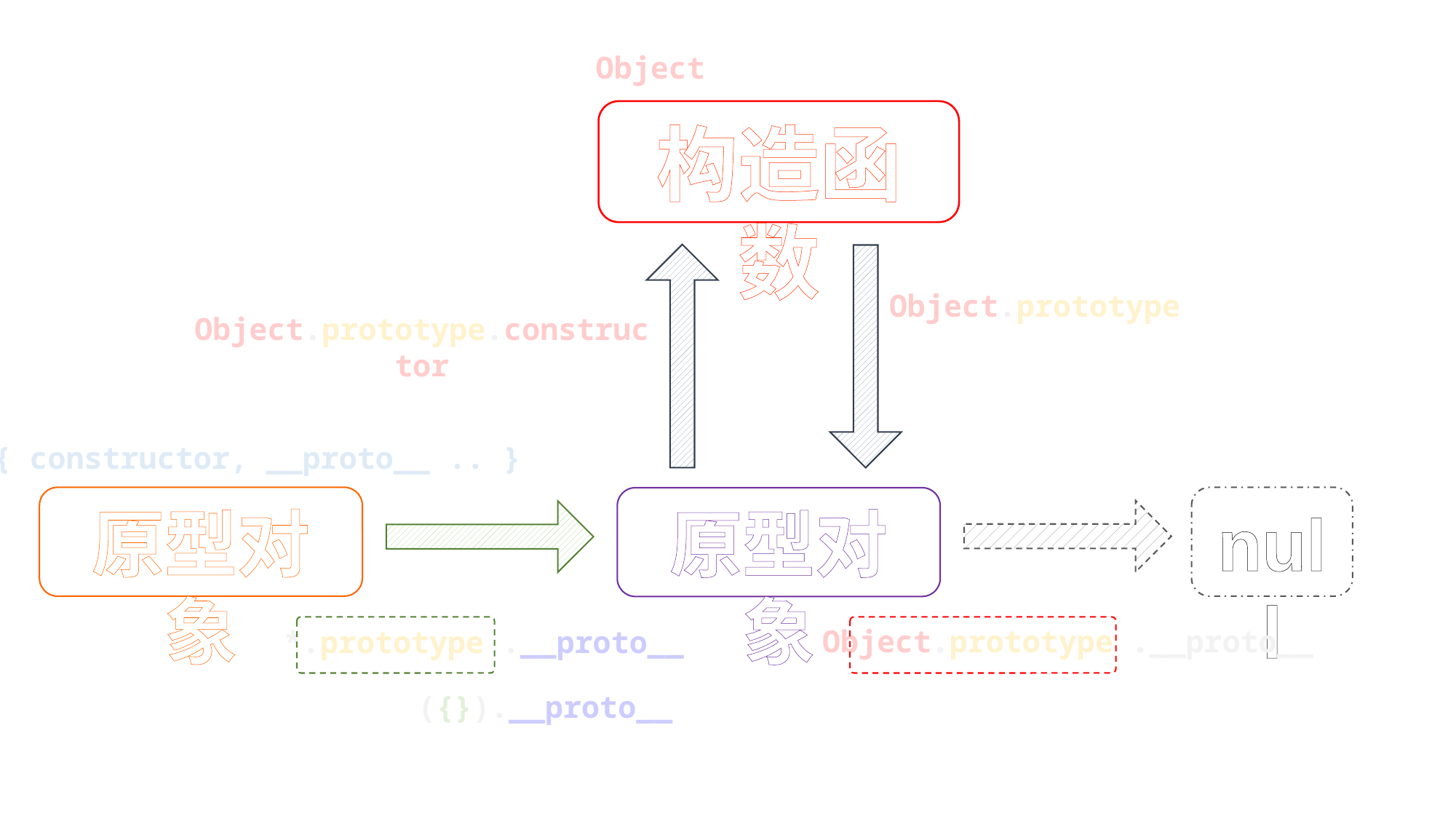

Object
构造函数

Object.prototype
Object.prototype.constructor

{ constructor, __proto__ .. }
原型对象
null
原型对象

Object.prototype .__proto__
*.prototype .__proto__
({}).__proto__